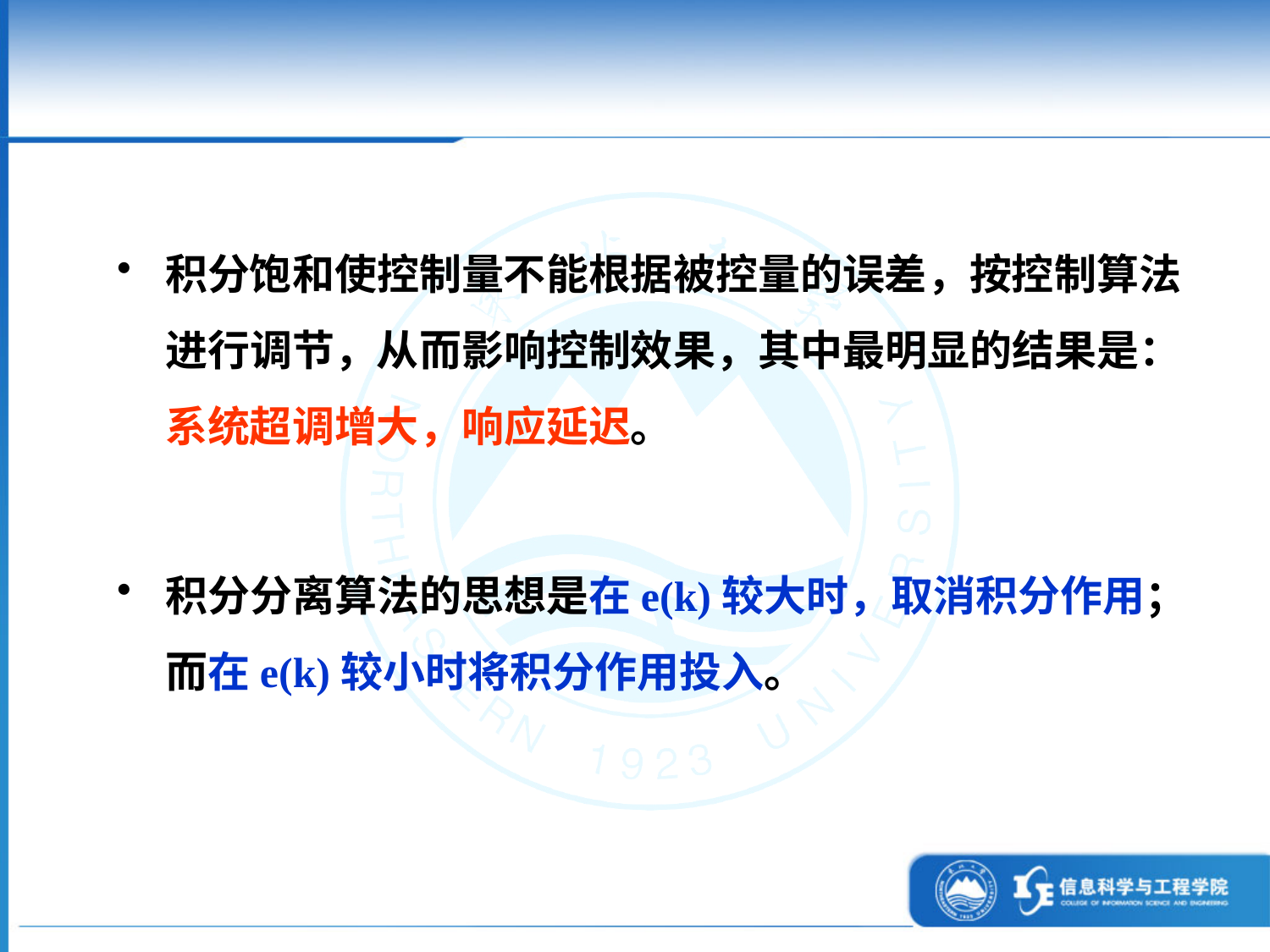

积分饱和使控制量不能根据被控量的误差，按控制算法进行调节，从而影响控制效果，其中最明显的结果是：系统超调增大，响应延迟。

积分分离算法的思想是在e(k)较大时，取消积分作用；而在e(k)较小时将积分作用投入。